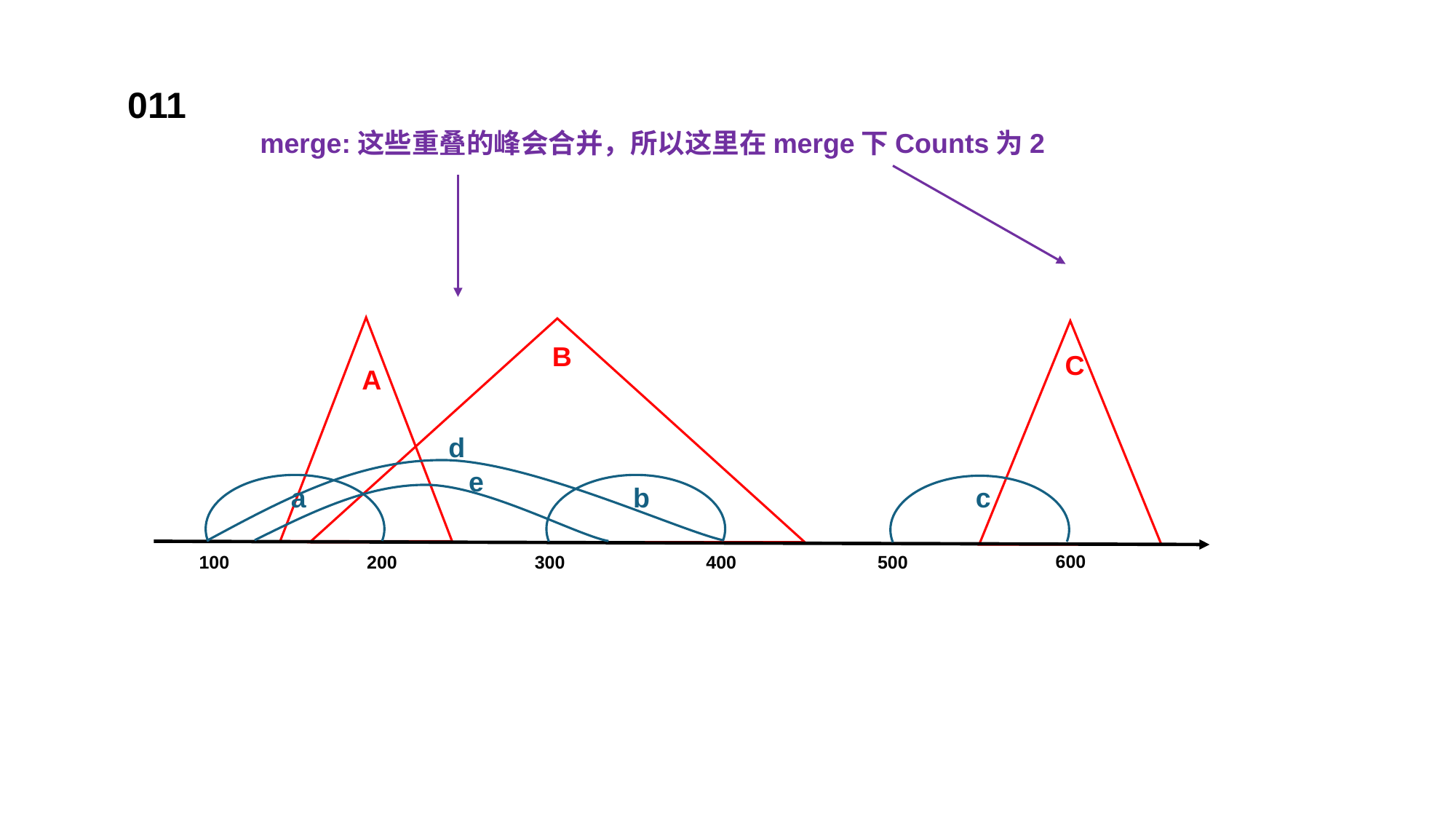

011
merge:这些重叠的峰会合并，所以这里在merge下Counts为2

B
C
A
d
e

c

a
b

600
100
300
400
500
200